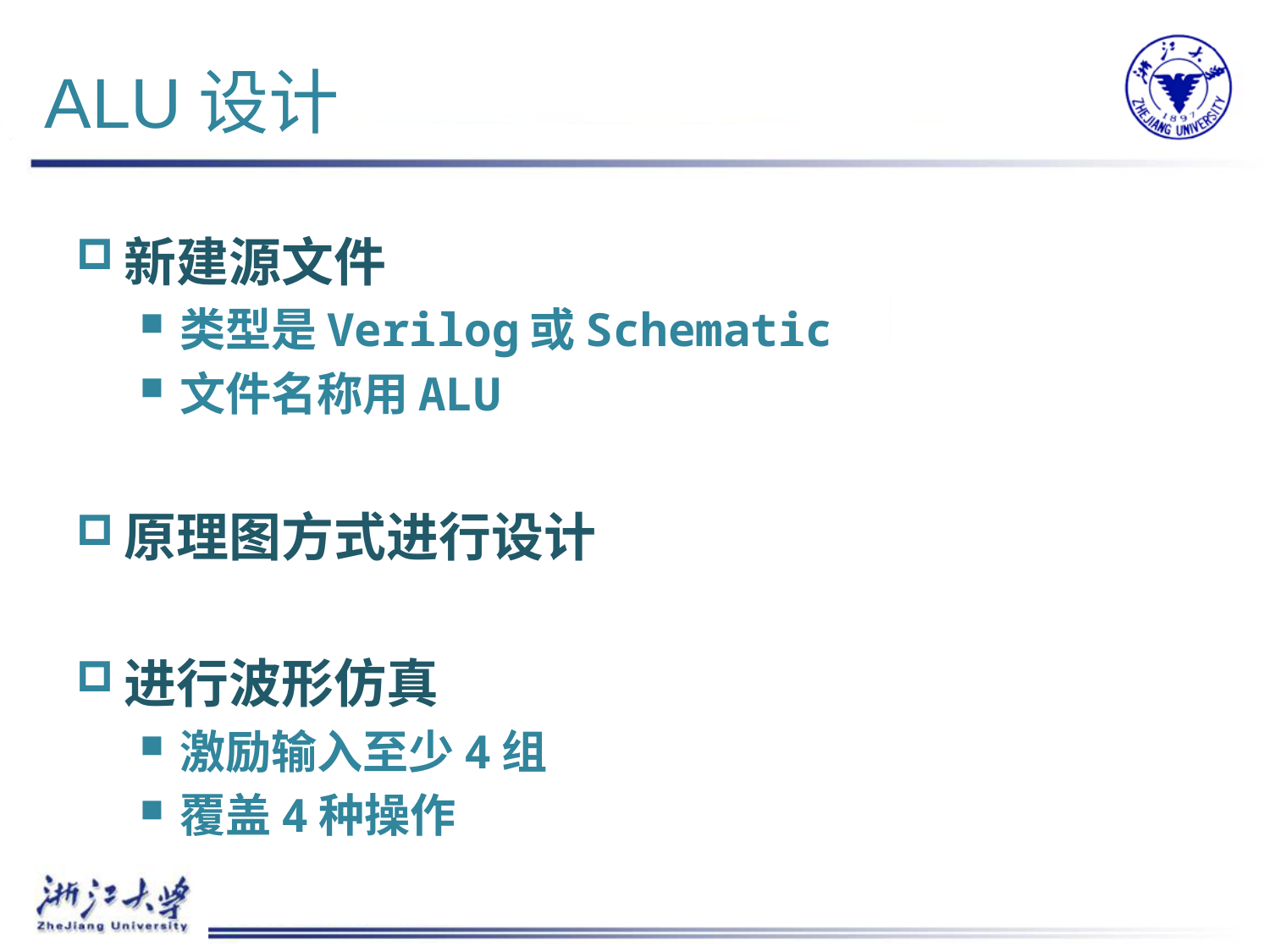

# ALU设计
新建源文件
类型是Verilog或Schematic
文件名称用ALU

原理图方式进行设计

进行波形仿真
激励输入至少4组
覆盖4种操作